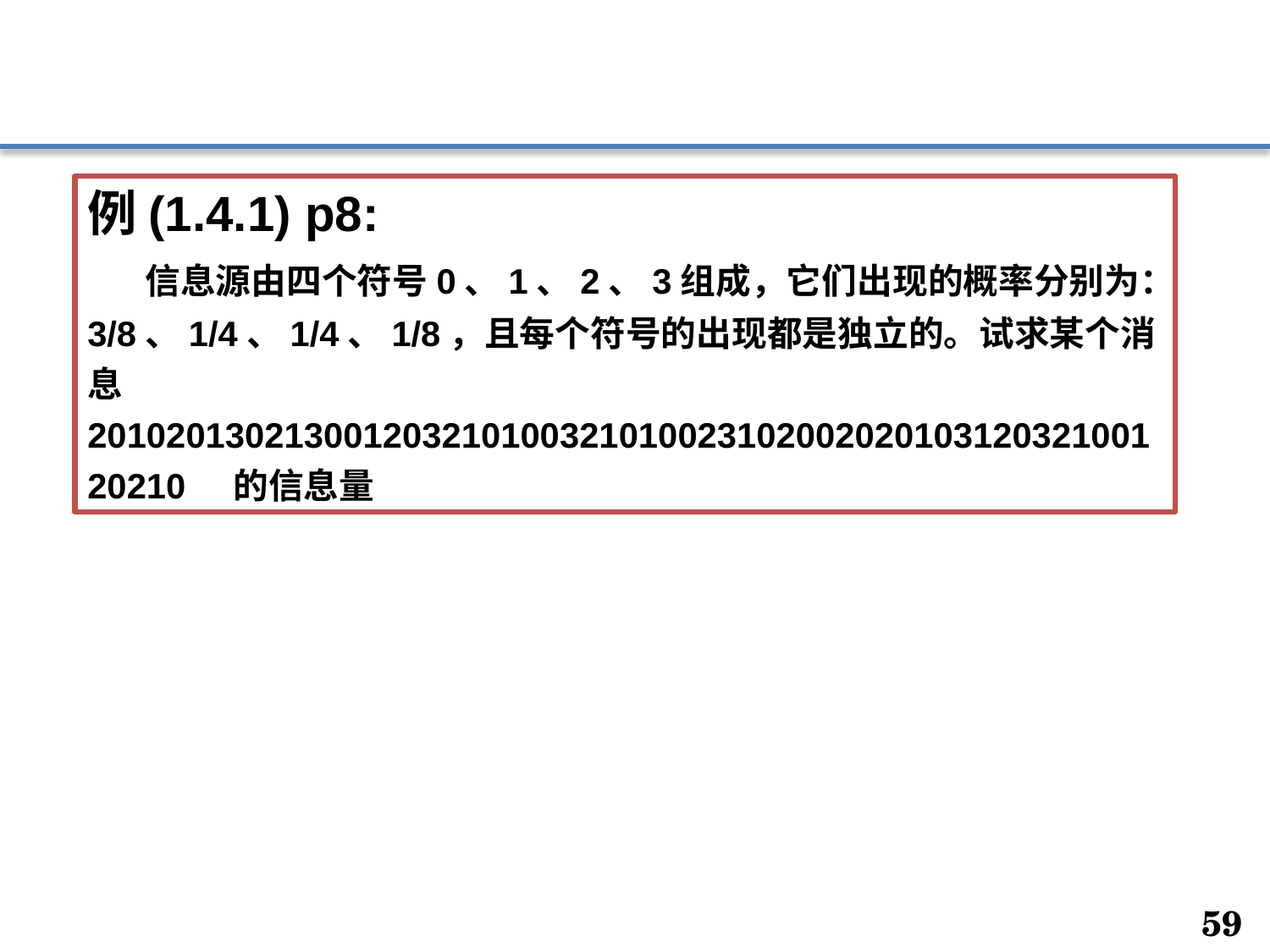

#

例(1.4.1) p8:
     信息源由四个符号0、1、2、3组成，它们出现的概率分别为：3/8、1/4、1/4、1/8，且每个符号的出现都是独立的。试求某个消息20102013021300120321010032101002310200202010312032100120210    的信息量
59